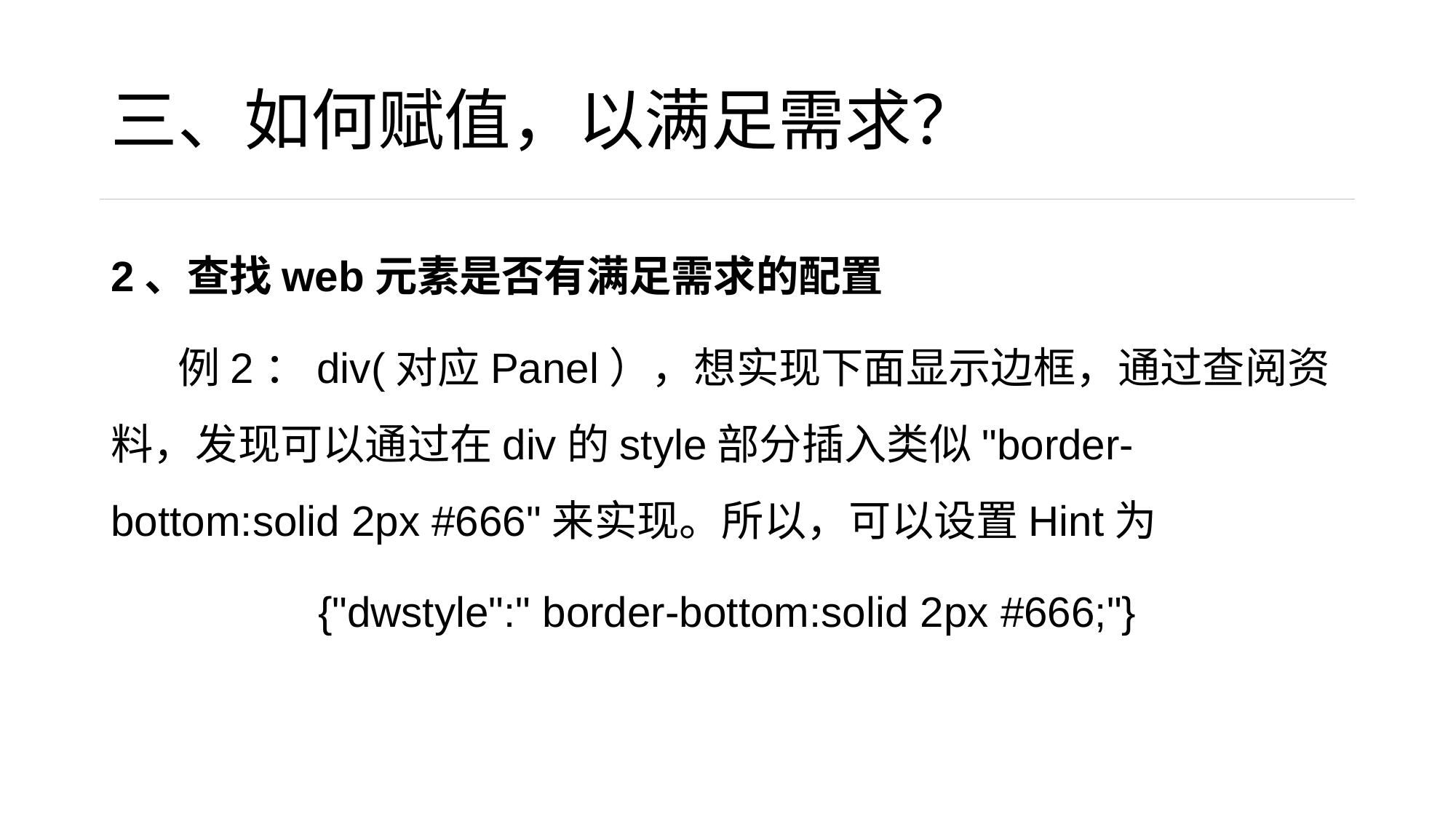

# 三、如何赋值，以满足需求？
2、查找web元素是否有满足需求的配置
      例2：div(对应Panel），想实现下面显示边框，通过查阅资料，发现可以通过在div的style部分插入类似"border-bottom:solid 2px #666"来实现。所以，可以设置Hint为
{"dwstyle":" border-bottom:solid 2px #666;"}